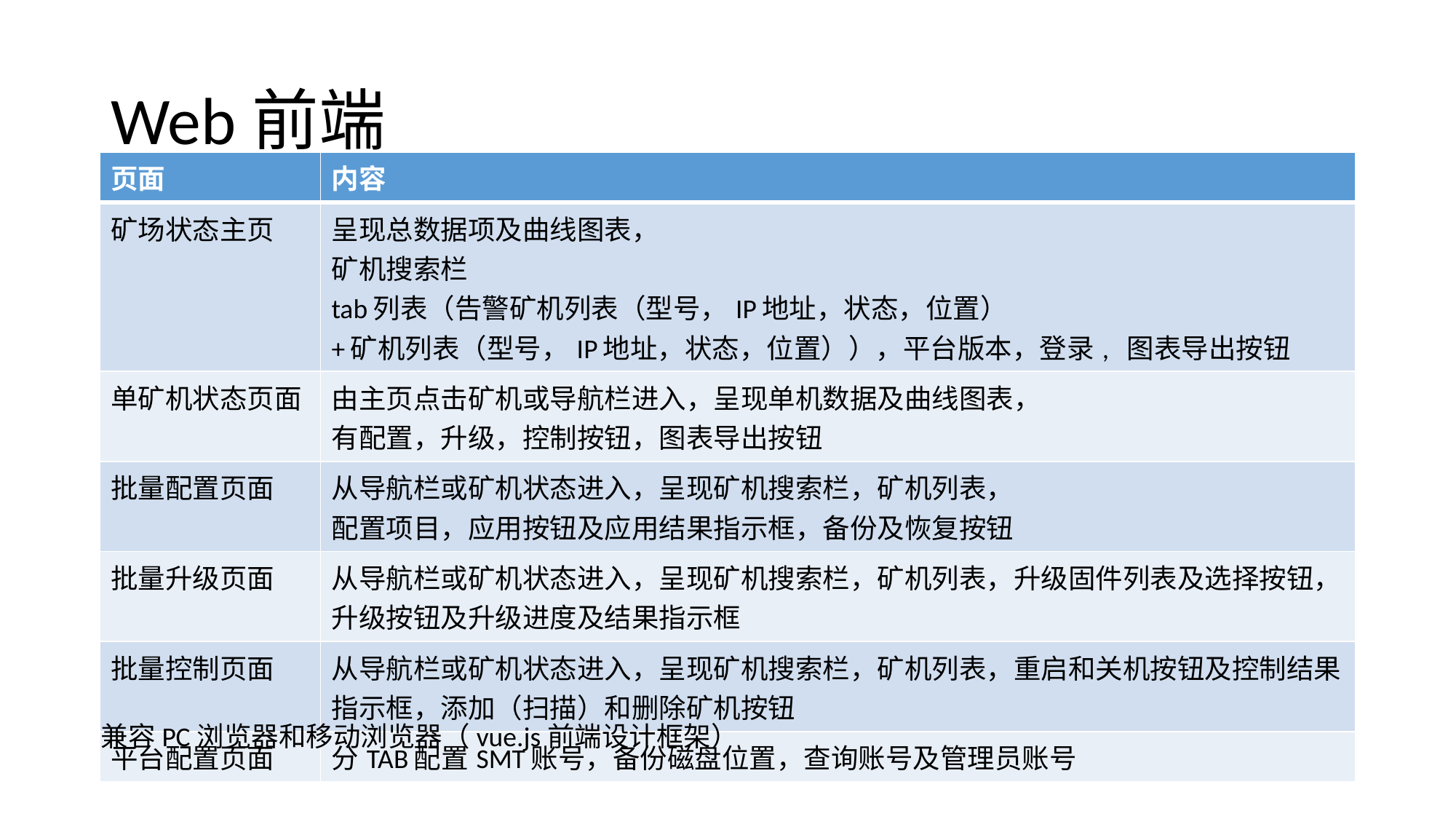

# Web前端
| 页面 | 内容 |
| --- | --- |
| 矿场状态主页 | 呈现总数据项及曲线图表， 矿机搜索栏 tab列表（告警矿机列表（型号，IP地址，状态，位置） +矿机列表（型号，IP地址，状态，位置）），平台版本，登录, 图表导出按钮 |
| 单矿机状态页面 | 由主页点击矿机或导航栏进入，呈现单机数据及曲线图表， 有配置，升级，控制按钮，图表导出按钮 |
| 批量配置页面 | 从导航栏或矿机状态进入，呈现矿机搜索栏，矿机列表， 配置项目，应用按钮及应用结果指示框，备份及恢复按钮 |
| 批量升级页面 | 从导航栏或矿机状态进入，呈现矿机搜索栏，矿机列表，升级固件列表及选择按钮，升级按钮及升级进度及结果指示框 |
| 批量控制页面 | 从导航栏或矿机状态进入，呈现矿机搜索栏，矿机列表，重启和关机按钮及控制结果指示框，添加（扫描）和删除矿机按钮 |
| 平台配置页面 | 分TAB配置SMT账号，备份磁盘位置，查询账号及管理员账号 |
兼容PC浏览器和移动浏览器（vue.js前端设计框架）